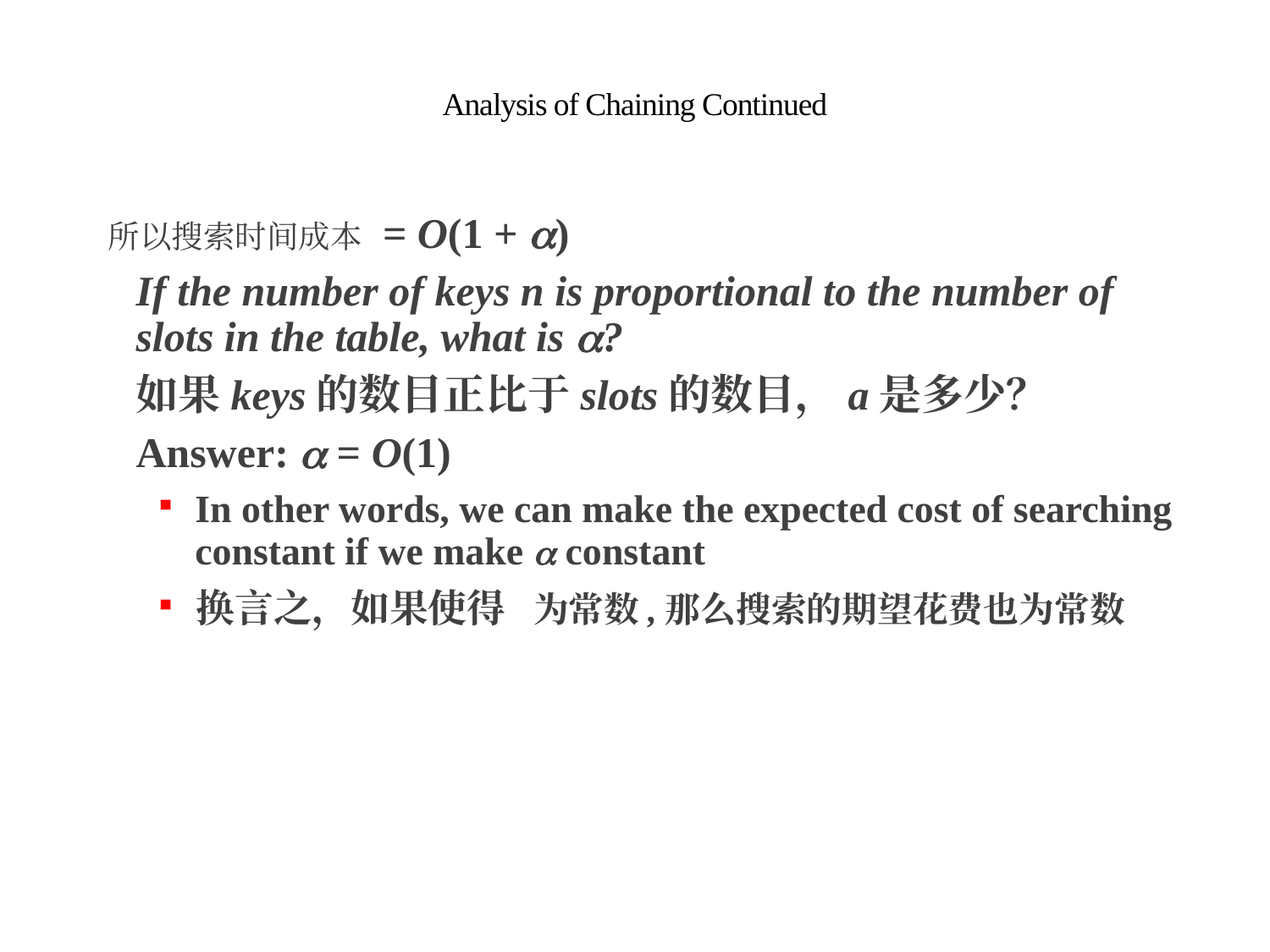

# Analysis of Chaining Continued
所以搜索时间成本 = O(1 + α)
If the number of keys n is proportional to the number of slots in the table, what is α?
如果keys的数目正比于slots的数目，a是多少？
Answer: α = O(1)
In other words, we can make the expected cost of searching constant if we make α constant
换言之，如果使得α为常数,那么搜索的期望花费也为常数